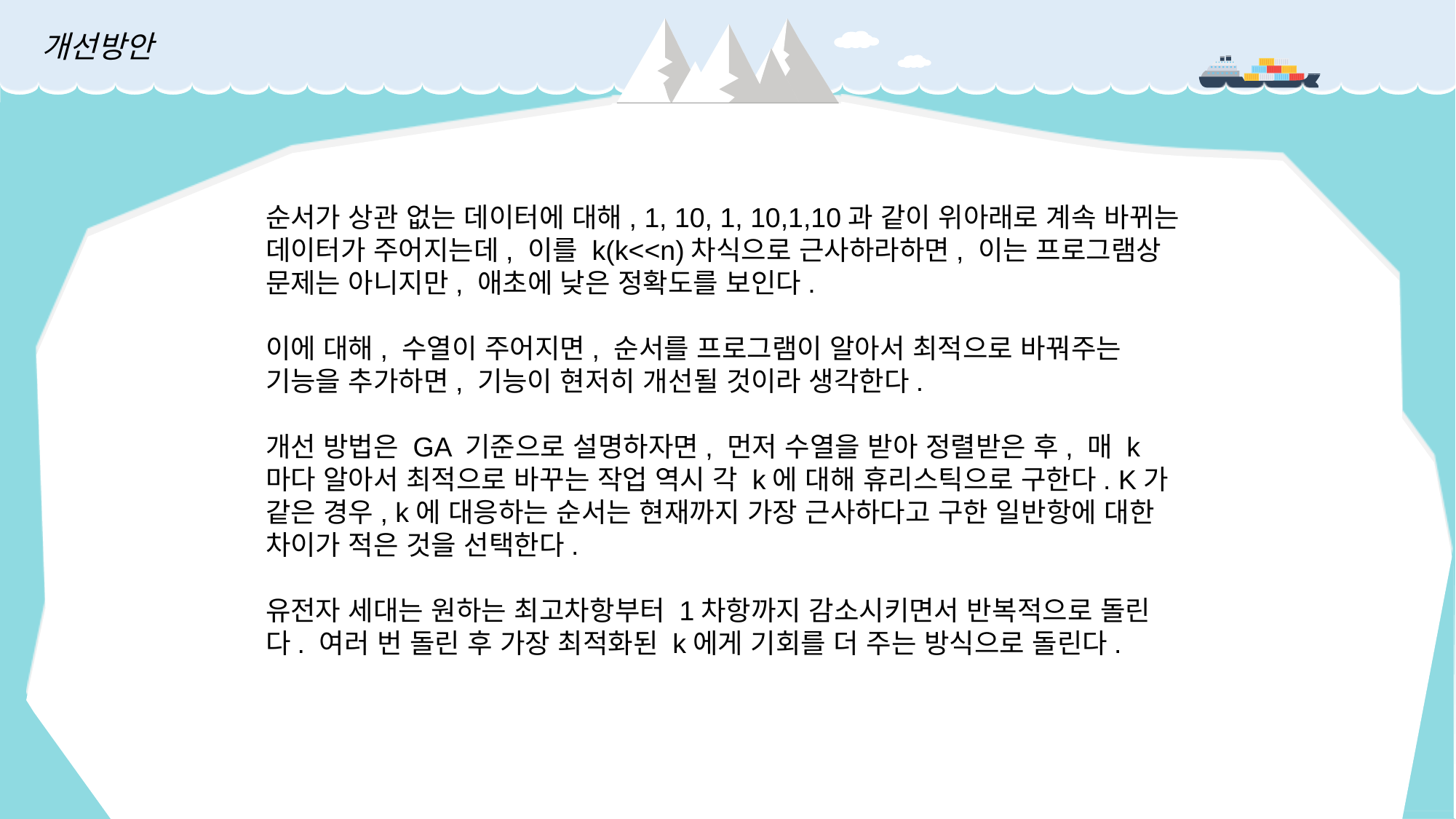

개선방안

순서가 상관 없는 데이터에 대해, 1, 10, 1, 10,1,10과 같이 위아래로 계속 바뀌는 데이터가 주어지는데, 이를 k(k<<n)차식으로 근사하라하면, 이는 프로그램상 문제는 아니지만, 애초에 낮은 정확도를 보인다.

이에 대해, 수열이 주어지면, 순서를 프로그램이 알아서 최적으로 바꿔주는 기능을 추가하면, 기능이 현저히 개선될 것이라 생각한다.

개선 방법은 GA 기준으로 설명하자면, 먼저 수열을 받아 정렬받은 후, 매 k마다 알아서 최적으로 바꾸는 작업 역시 각 k에 대해 휴리스틱으로 구한다. K가 같은 경우, k에 대응하는 순서는 현재까지 가장 근사하다고 구한 일반항에 대한 차이가 적은 것을 선택한다.

유전자 세대는 원하는 최고차항부터 1차항까지 감소시키면서 반복적으로 돌린다. 여러 번 돌린 후 가장 최적화된 k에게 기회를 더 주는 방식으로 돌린다.